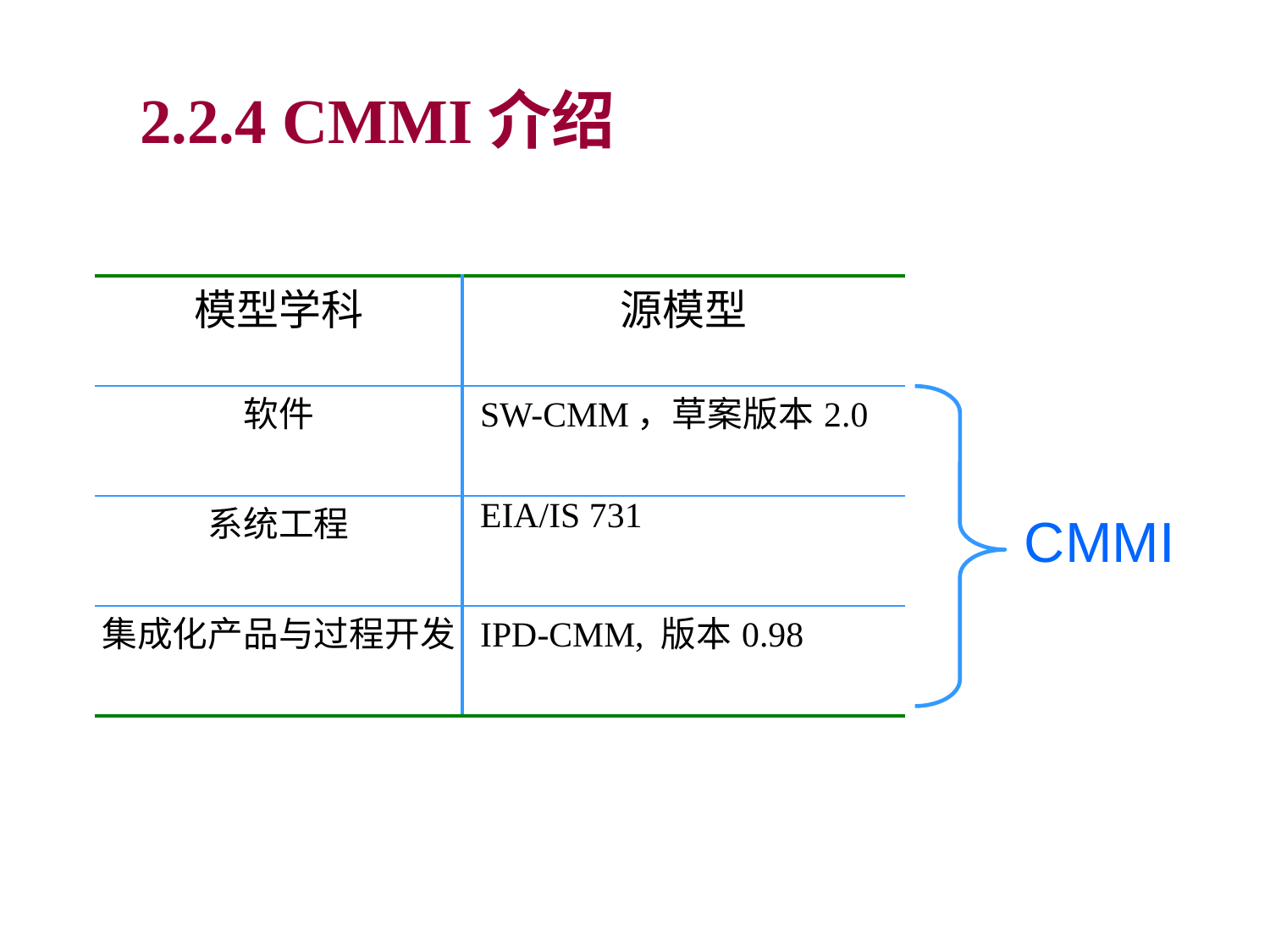

2.2.4 CMMI介绍
| 模型学科 | 源模型 |
| --- | --- |
| 软件 | SW-CMM，草案版本2.0 |
| 系统工程 | EIA/IS 731 |
| 集成化产品与过程开发 | IPD-CMM, 版本0.98 |

CMMI